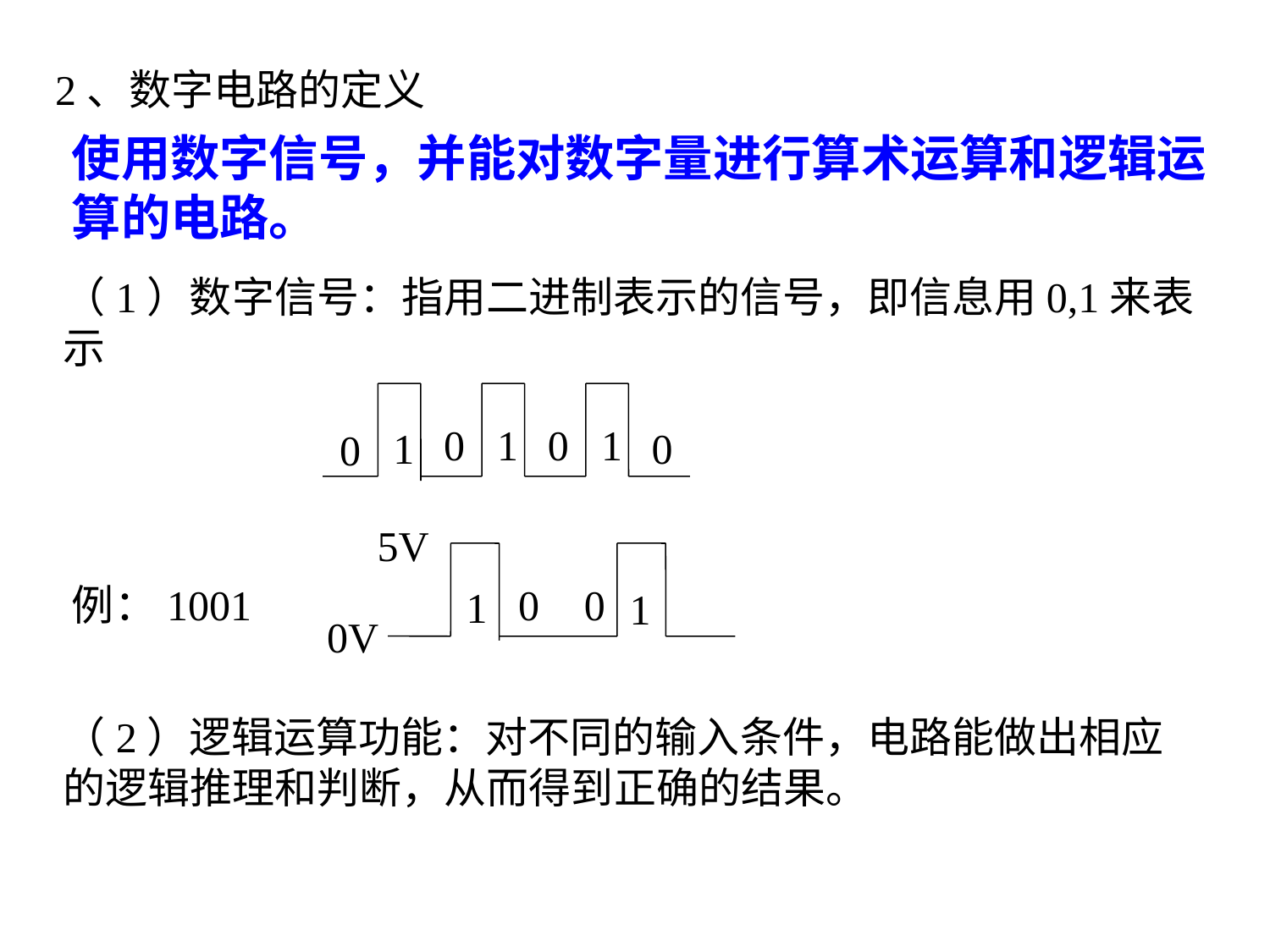

2、数字电路的定义
使用数字信号，并能对数字量进行算术运算和逻辑运算的电路。
（1）数字信号：指用二进制表示的信号，即信息用0,1来表示

0
1
0
1
1
0
0
5V

0
0
1
1
0V
例：1001
（2）逻辑运算功能：对不同的输入条件，电路能做出相应的逻辑推理和判断，从而得到正确的结果。